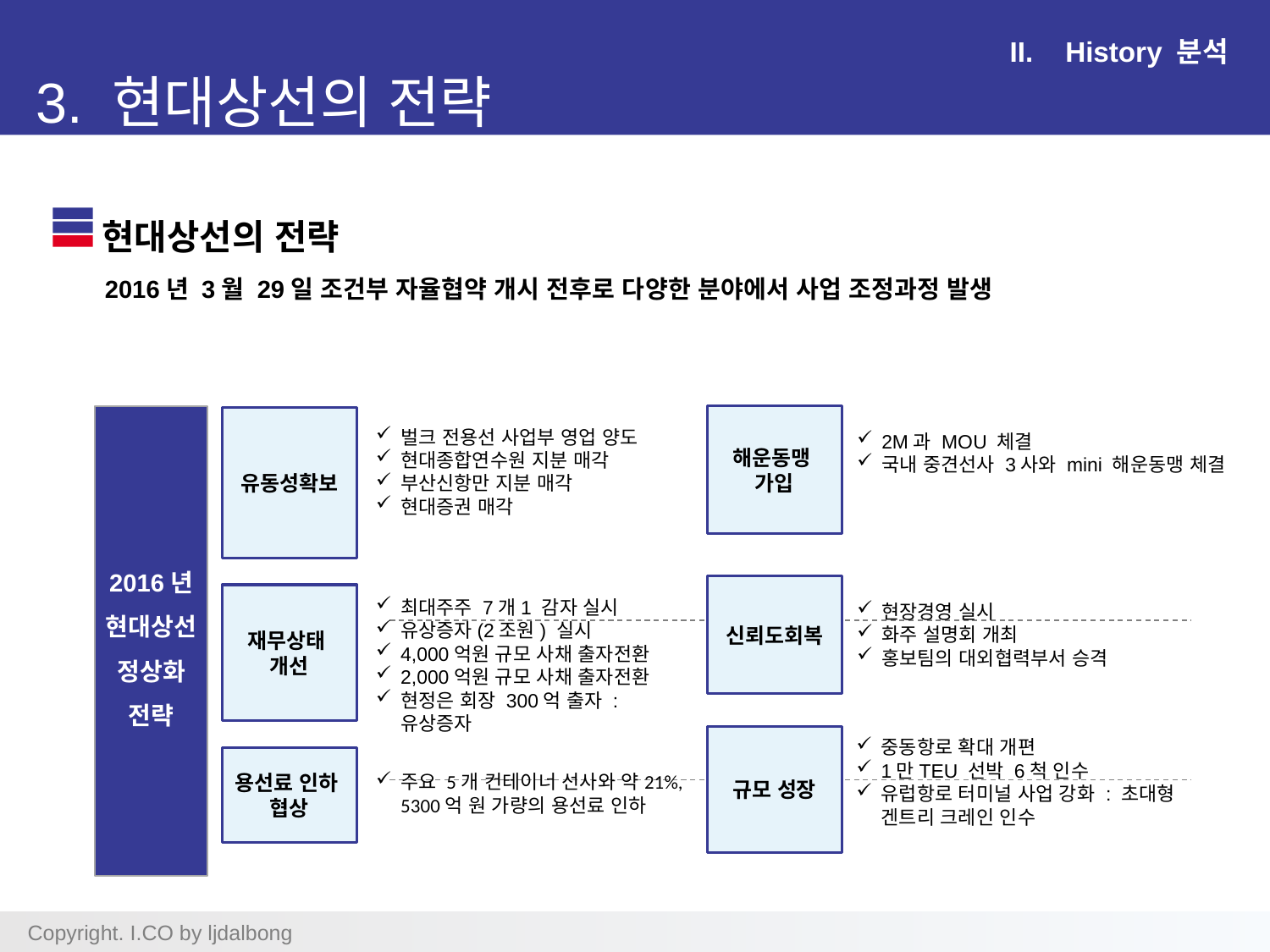

History 분석
3. 현대상선의 전략
현대상선의 전략
2016년 3월 29일 조건부 자율협약 개시 전후로 다양한 분야에서 사업 조정과정 발생
해운동맹
가입

2M과 MOU 체결
국내 중견선사 3사와 mini 해운동맹 체결

2016년
현대상선
정상화 전략
유동성확보
벌크 전용선 사업부 영업 양도
현대종합연수원 지분 매각
부산신항만 지분 매각
현대증권 매각

신뢰도회복
재무상태
개선
최대주주 7개1 감자 실시
유상증자(2조원) 실시
4,000억원 규모 사채 출자전환
2,000억원 규모 사채 출자전환
현정은 회장 300억 출자 : 유상증자

현장경영 실시
화주 설명회 개최
홍보팀의 대외협력부서 승격
규모 성장
중동항로 확대 개편
1만TEU 선박 6척 인수
유럽항로 터미널 사업 강화 : 초대형 겐트리 크레인 인수
용선료 인하
협상
주요 5개 컨테이너 선사와 약21%, 5300억 원 가량의 용선료 인하